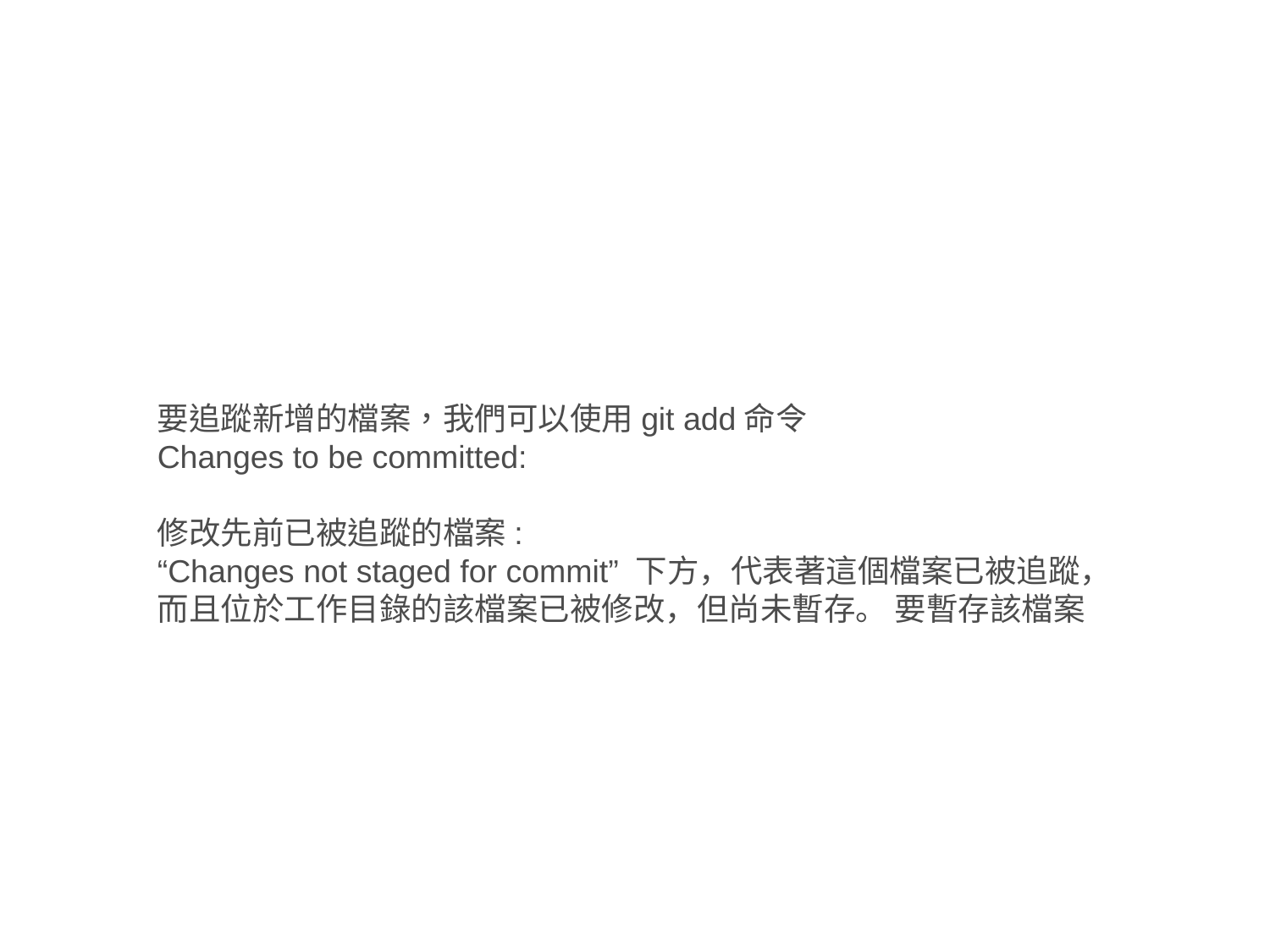

要追蹤新增的檔案，我們可以使用git add命令
Changes to be committed:

修改先前已被追蹤的檔案:
“Changes not staged for commit” 下方，代表著這個檔案已被追蹤，而且位於工作目錄的該檔案已被修改，但尚未暫存。 要暫存該檔案